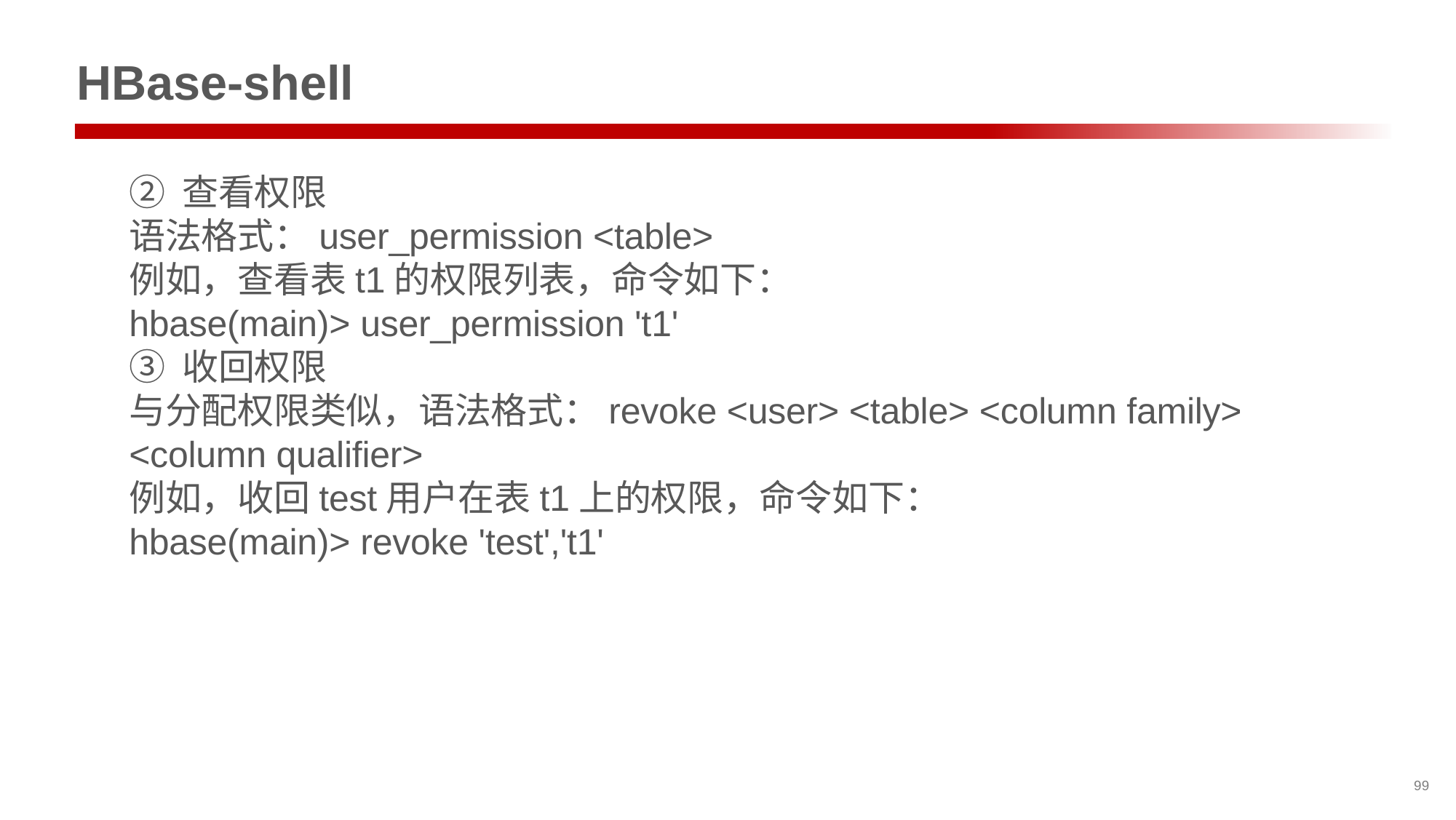

# HBase-shell

② 查看权限
语法格式：user_permission <table>
例如，查看表t1的权限列表，命令如下：
hbase(main)> user_permission 't1'
③ 收回权限
与分配权限类似，语法格式：revoke <user> <table> <column family> <column qualifier>
例如，收回test用户在表t1上的权限，命令如下：
hbase(main)> revoke 'test','t1'
99